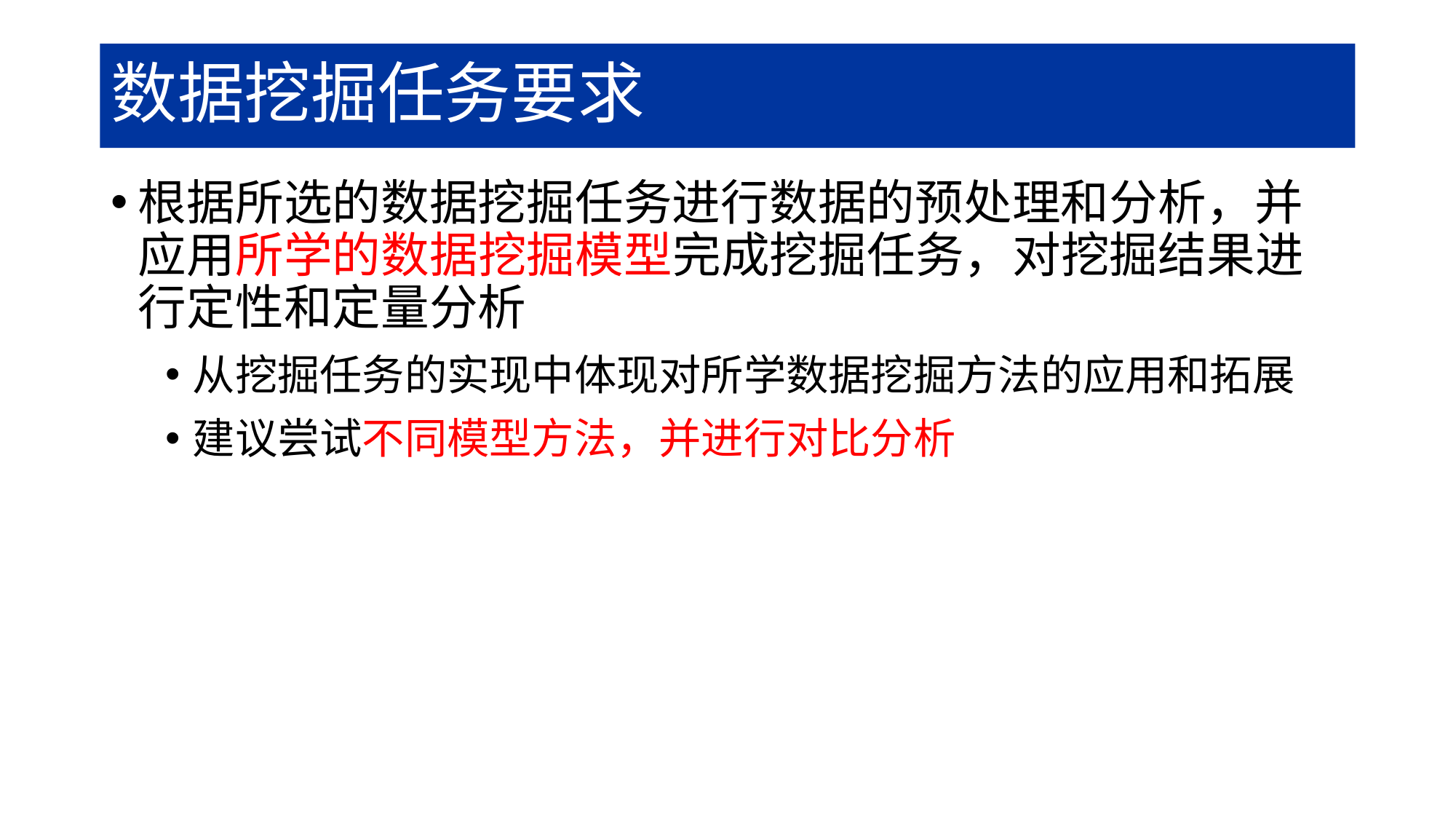

# 数据挖掘任务要求
根据所选的数据挖掘任务进行数据的预处理和分析，并应用所学的数据挖掘模型完成挖掘任务，对挖掘结果进行定性和定量分析
从挖掘任务的实现中体现对所学数据挖掘方法的应用和拓展
建议尝试不同模型方法，并进行对比分析